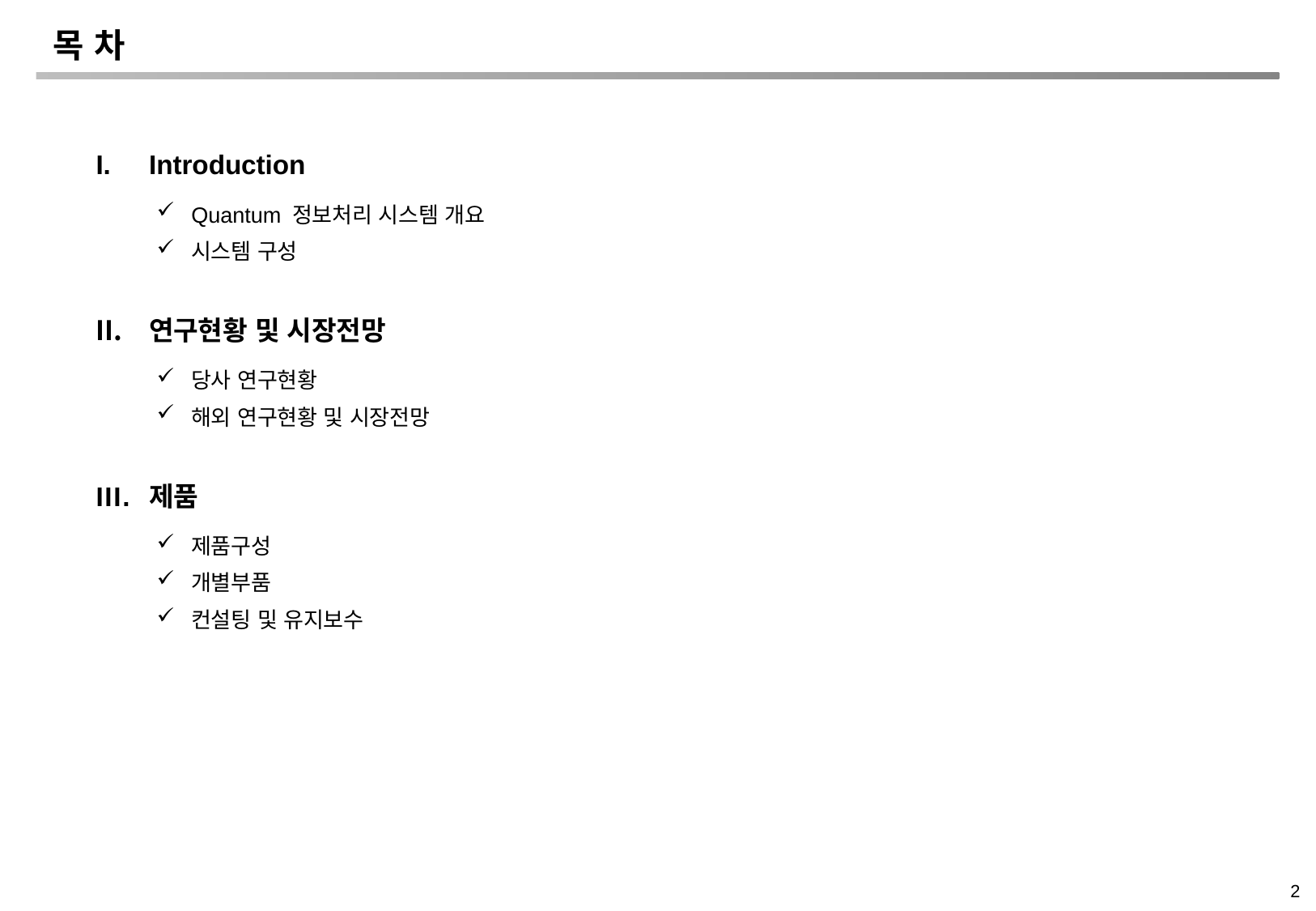

# 목 차
Introduction
Quantum 정보처리 시스템 개요
시스템 구성

연구현황 및 시장전망
당사 연구현황
해외 연구현황 및 시장전망

제품
제품구성
개별부품
컨설팅 및 유지보수